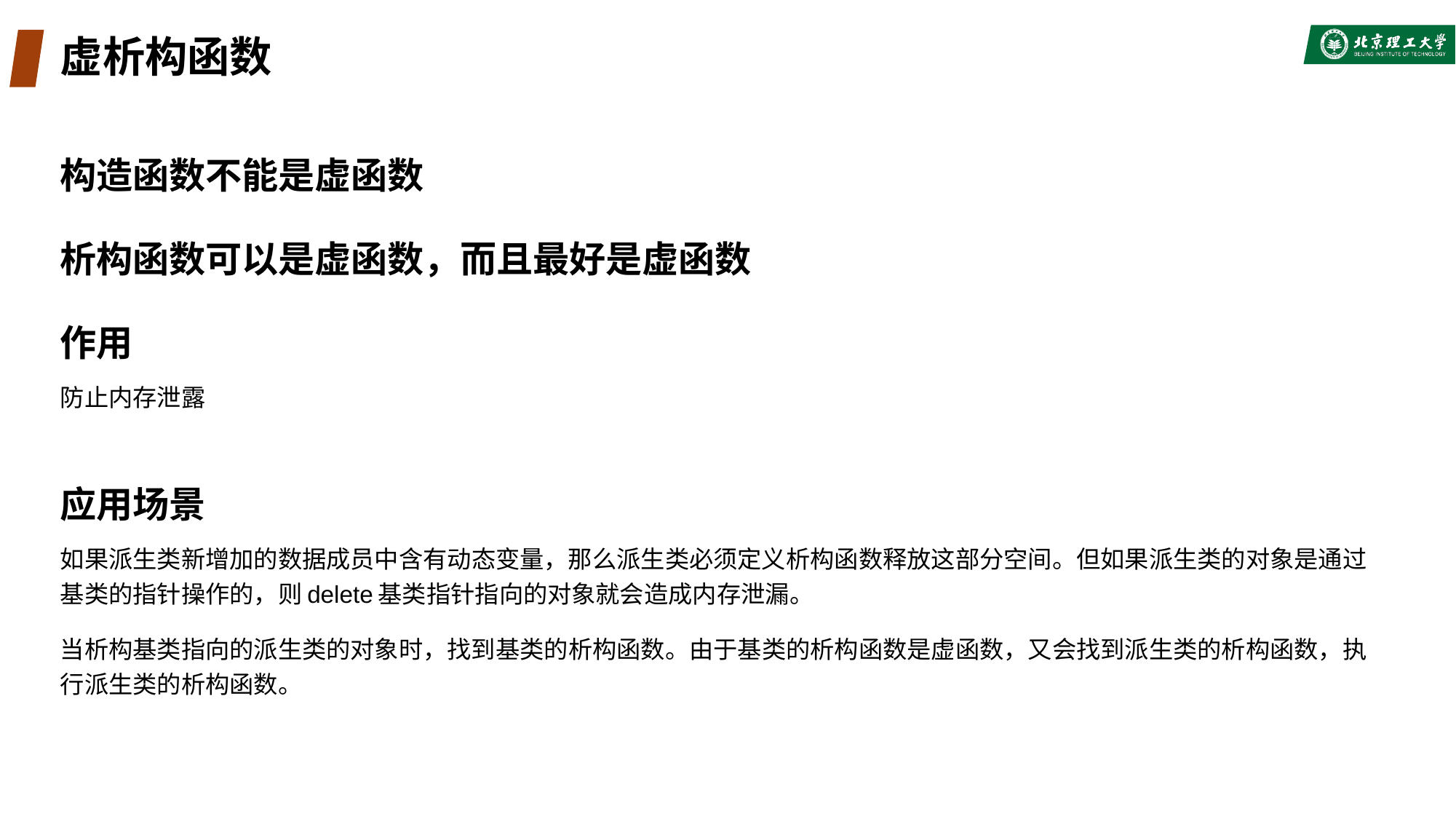

# 虚析构函数
构造函数不能是虚函数
析构函数可以是虚函数，而且最好是虚函数
作用
防止内存泄露

应用场景
如果派生类新增加的数据成员中含有动态变量，那么派生类必须定义析构函数释放这部分空间。但如果派生类的对象是通过基类的指针操作的，则delete基类指针指向的对象就会造成内存泄漏。
当析构基类指向的派生类的对象时，找到基类的析构函数。由于基类的析构函数是虚函数，又会找到派生类的析构函数，执行派生类的析构函数。